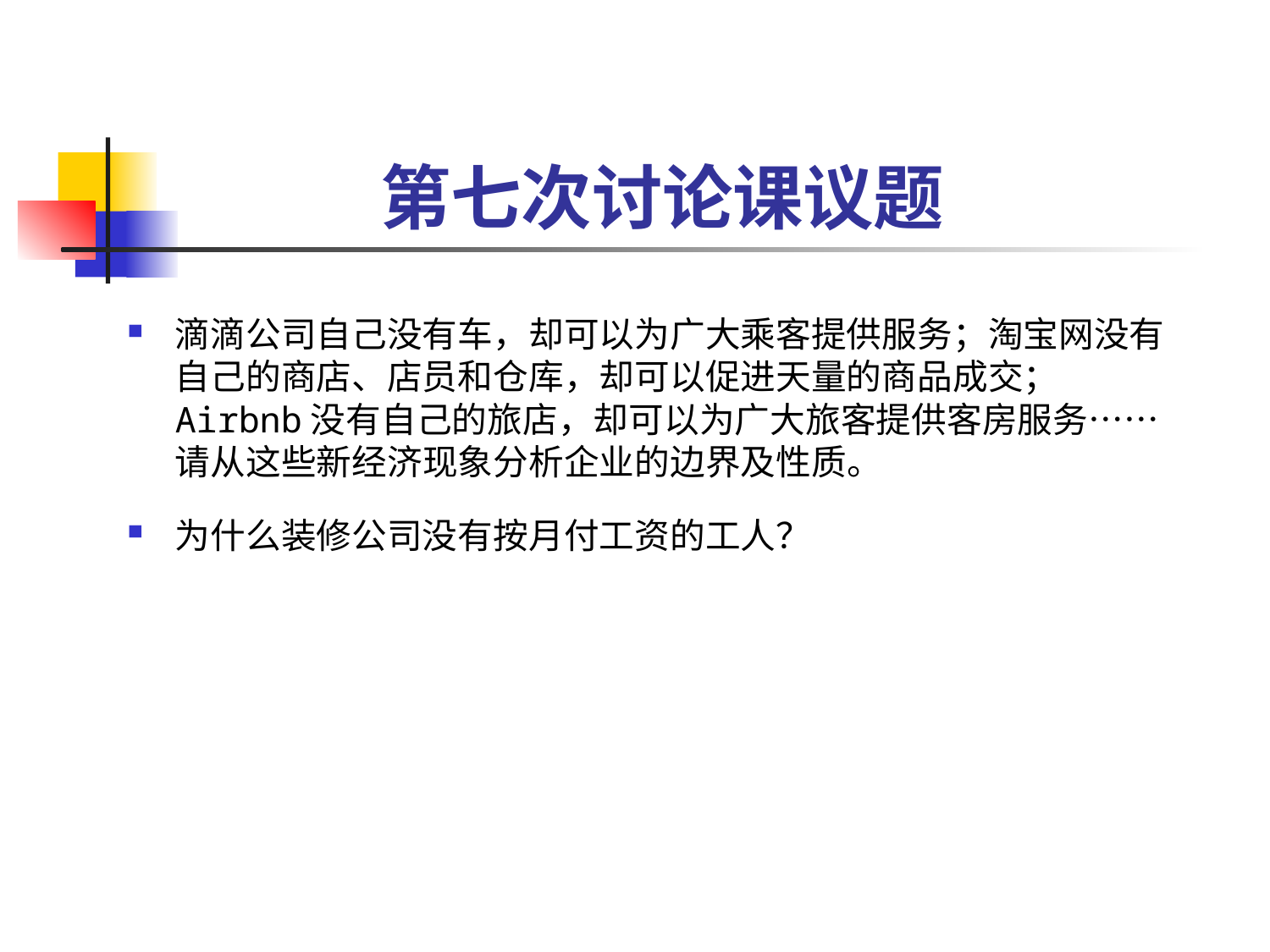

# 第七次讨论课议题
滴滴公司自己没有车，却可以为广大乘客提供服务；淘宝网没有自己的商店、店员和仓库，却可以促进天量的商品成交；Airbnb没有自己的旅店，却可以为广大旅客提供客房服务……请从这些新经济现象分析企业的边界及性质。
为什么装修公司没有按月付工资的工人？